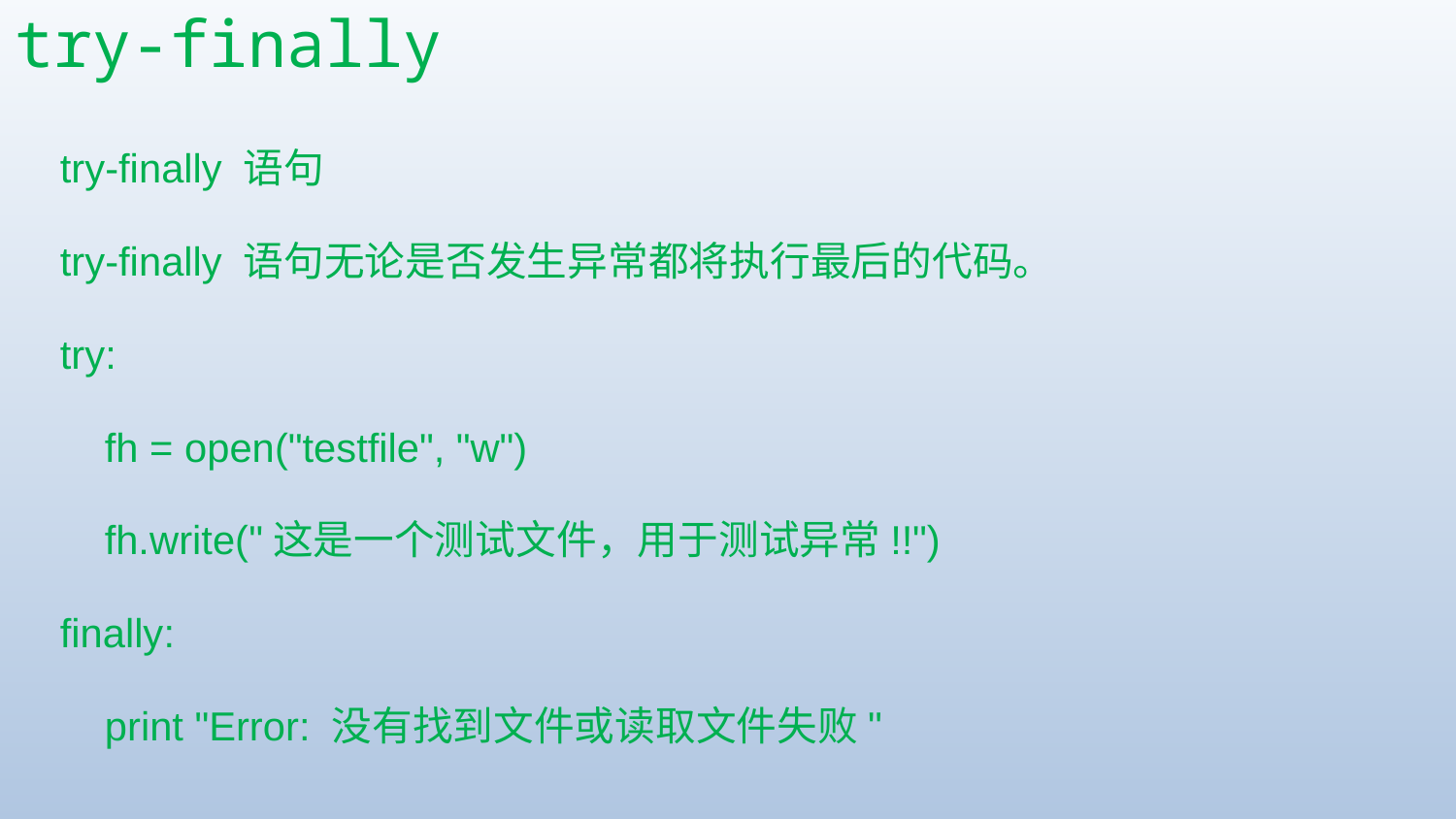

# try-finally
try-finally 语句
try-finally 语句无论是否发生异常都将执行最后的代码。
try:
    fh = open("testfile", "w")
    fh.write("这是一个测试文件，用于测试异常!!")
finally:
    print "Error: 没有找到文件或读取文件失败"